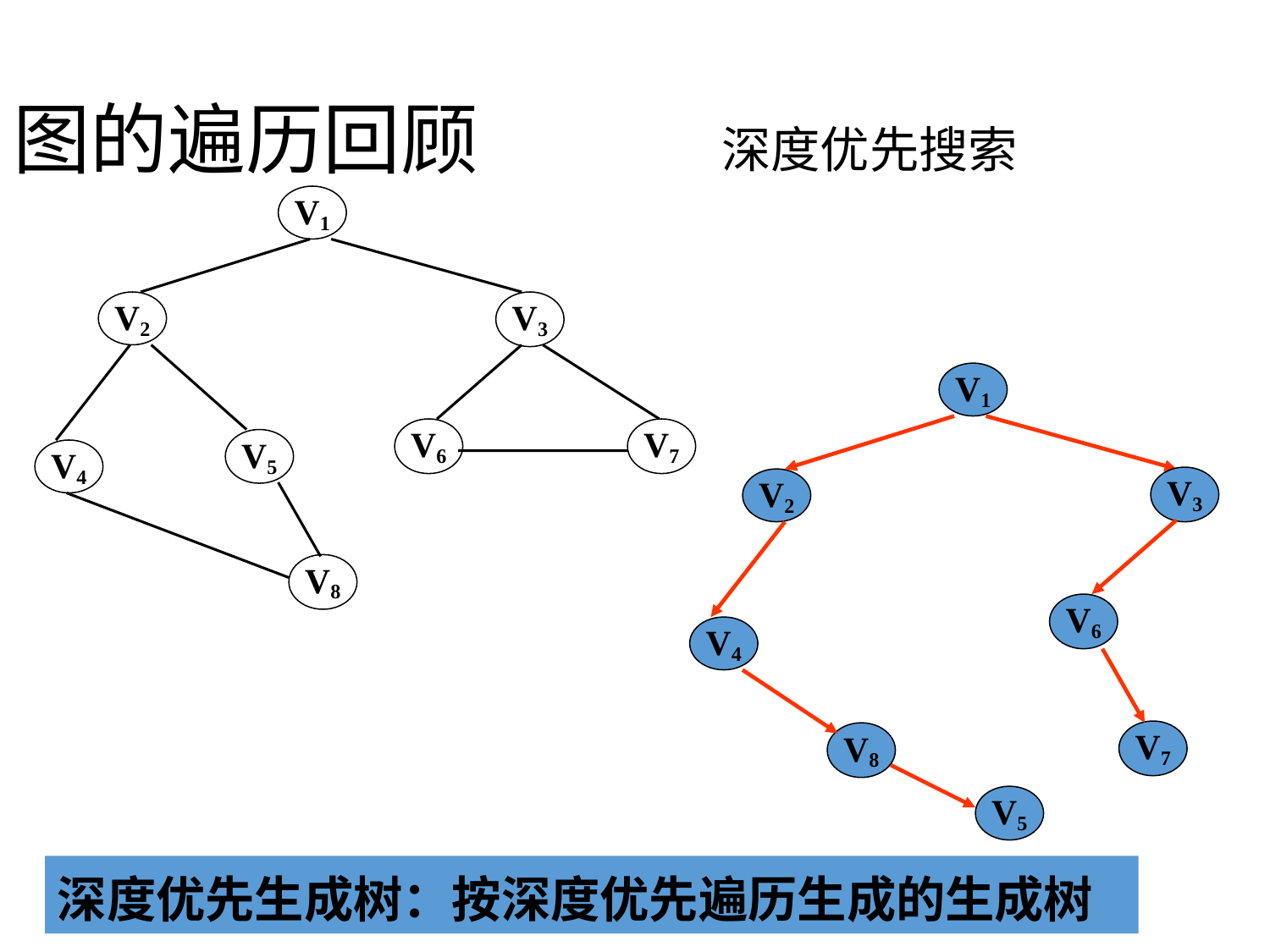

图的遍历回顾              深度优先搜索
V1

V2

V3

V6

V7

V5

V4

V8
V1

V3

V2

V6

V4

V7

V8

V5

深度优先生成树：按深度优先遍历生成的生成树